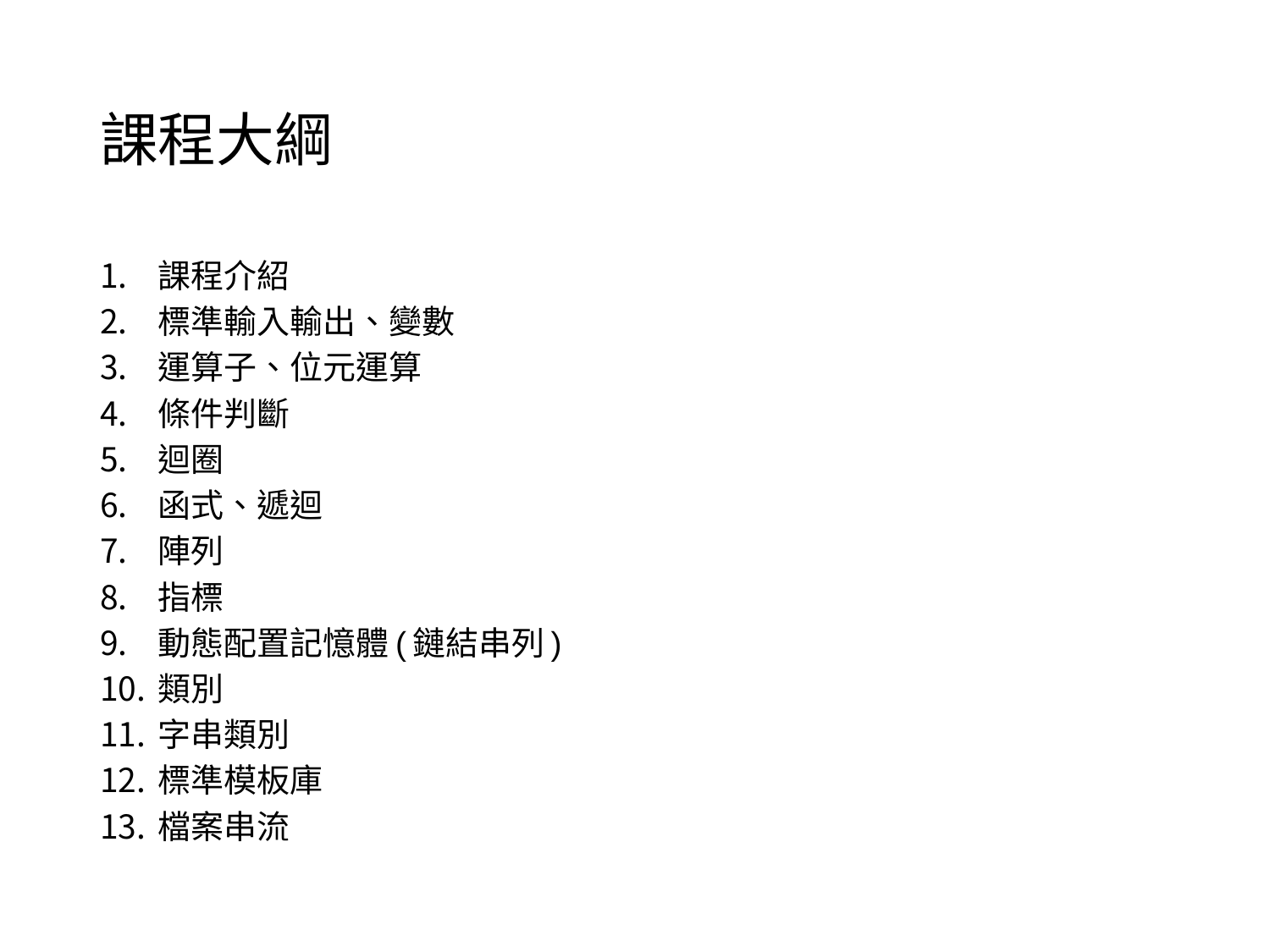

# 課程大綱
課程介紹
標準輸入輸出、變數
運算子、位元運算
條件判斷
迴圈
函式、遞迴
陣列
指標
動態配置記憶體(鏈結串列)
類別
字串類別
標準模板庫
檔案串流